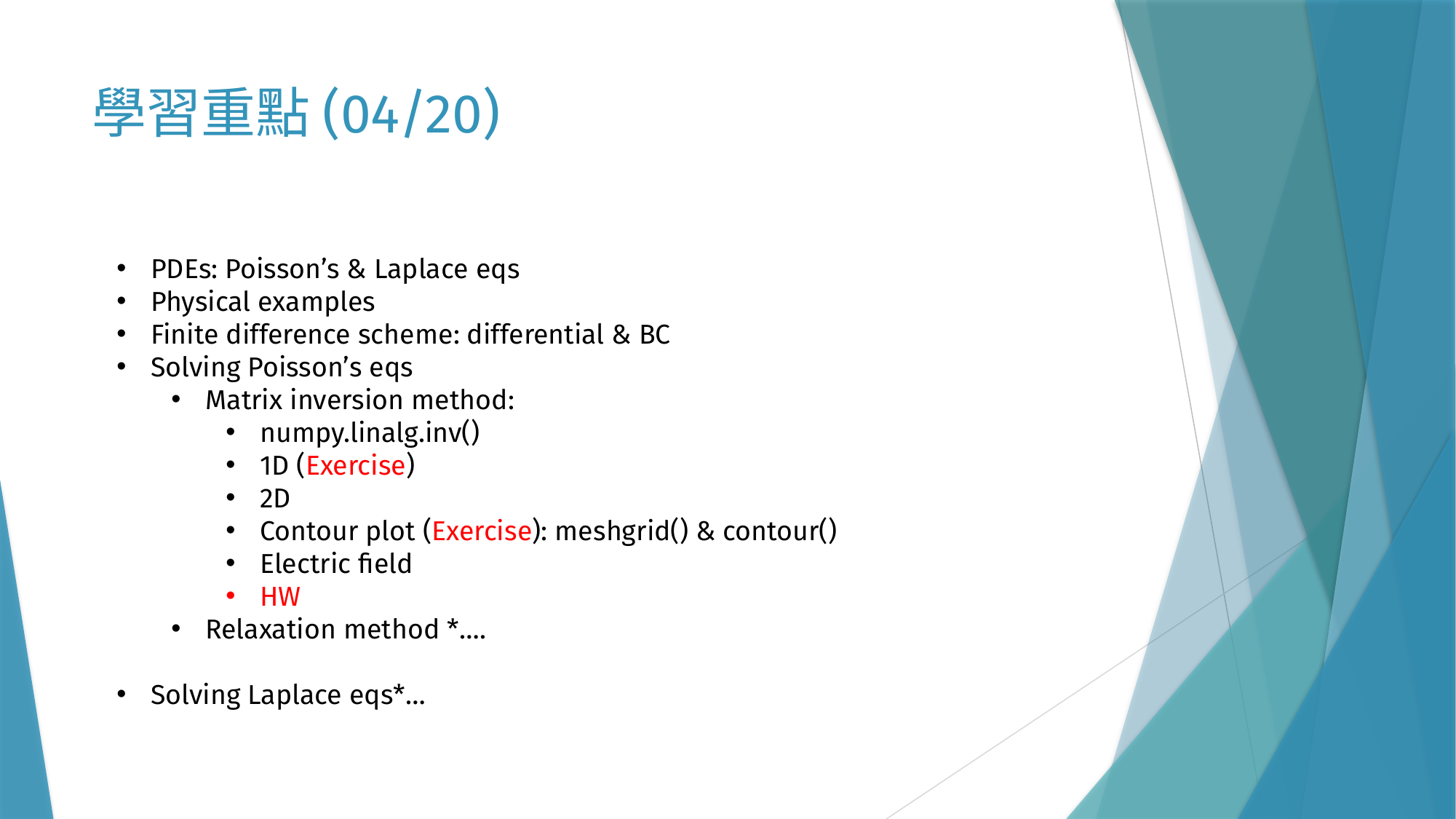

# 學習重點(04/20)
PDEs: Poisson’s & Laplace eqs
Physical examples
Finite difference scheme: differential & BC
Solving Poisson’s eqs
Matrix inversion method:
numpy.linalg.inv()
1D (Exercise)
2D
Contour plot (Exercise): meshgrid() & contour()
Electric field
HW
Relaxation method *….

Solving Laplace eqs*…